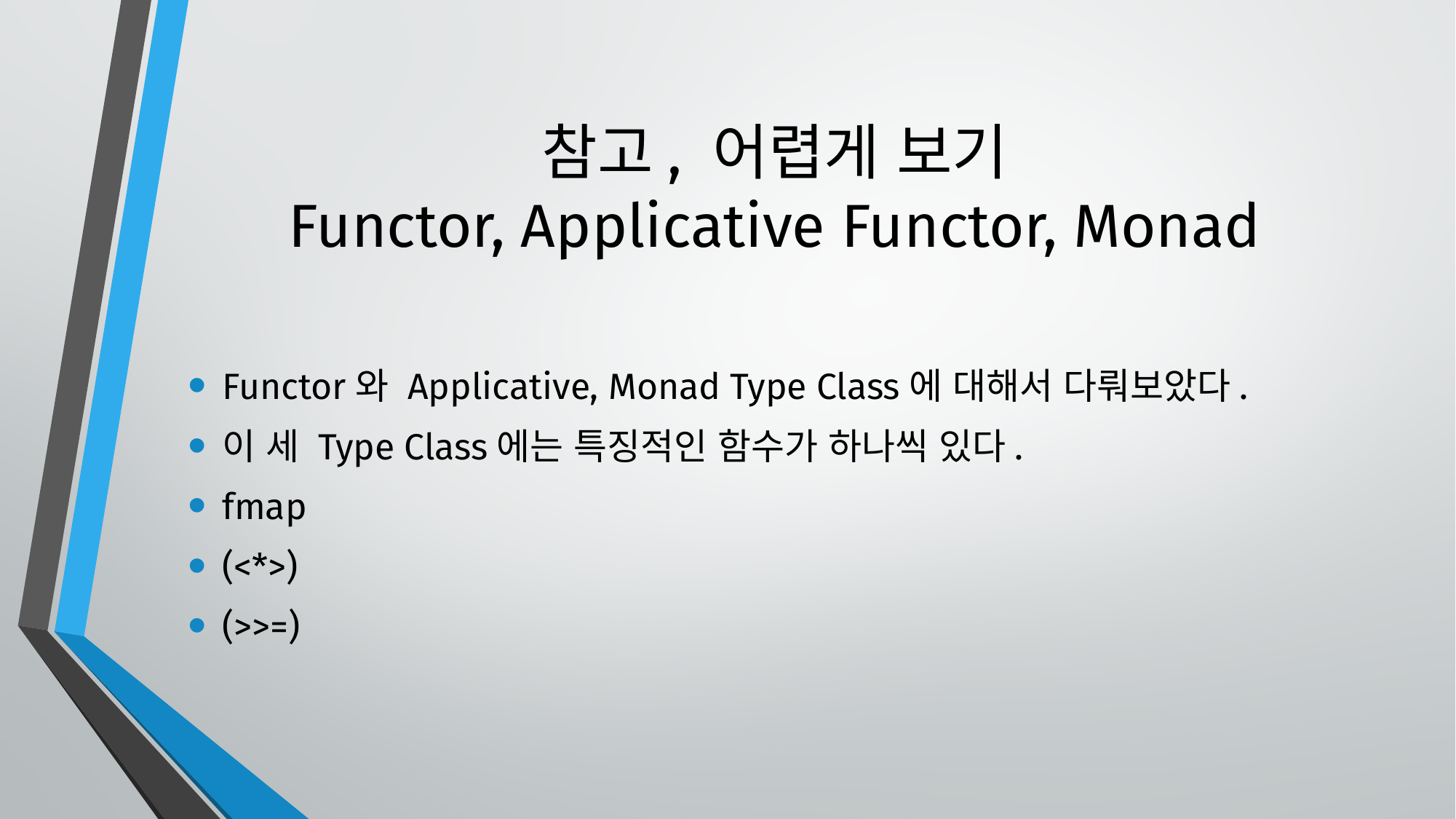

# 참고, 어렵게 보기 Functor, Applicative Functor, Monad
Functor와 Applicative, Monad Type Class에 대해서 다뤄보았다.
이 세 Type Class에는 특징적인 함수가 하나씩 있다.
fmap
(<*>)
(>>=)